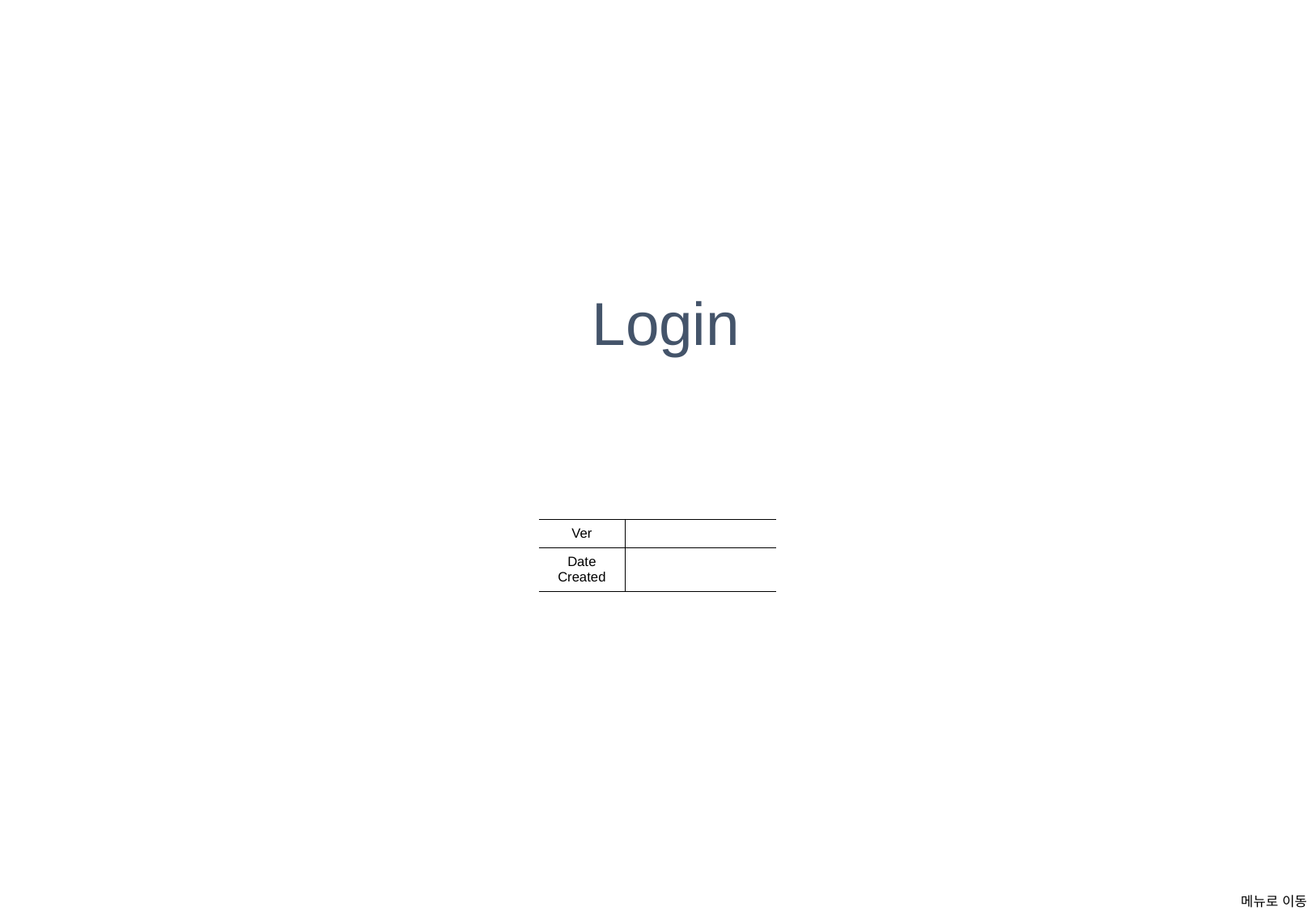

# Login
| Ver |  |
| --- | --- |
| Date Created |  |
메뉴로 이동